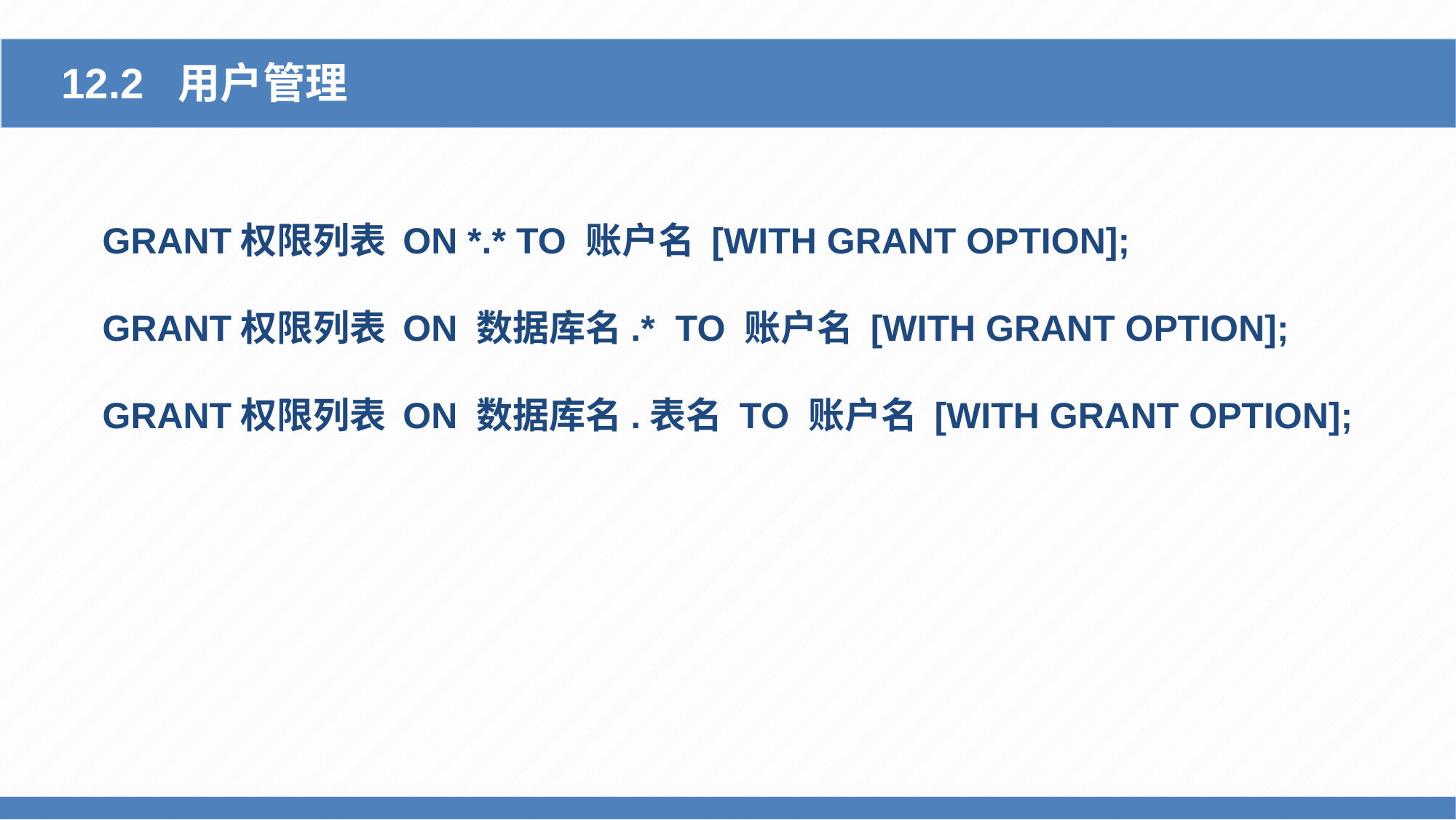

12.2  用户管理
GRANT权限列表 ON *.* TO 账户名 [WITH GRANT OPTION];

GRANT权限列表 ON 数据库名.*  TO 账户名 [WITH GRANT OPTION];

GRANT权限列表 ON 数据库名.表名 TO 账户名 [WITH GRANT OPTION];